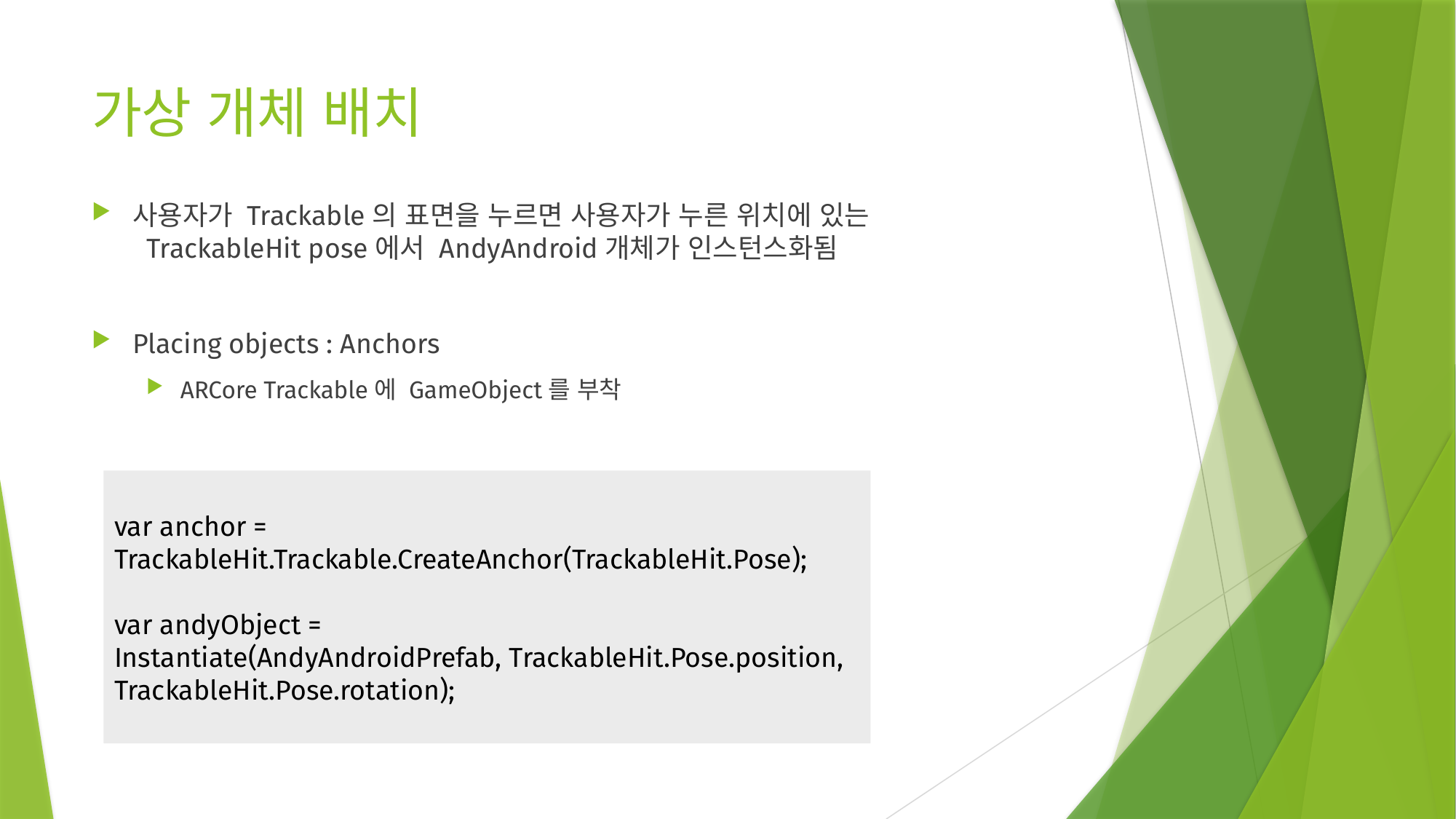

# 가상 개체 배치
사용자가 Trackable의 표면을 누르면 사용자가 누른 위치에 있는
 TrackableHit pose에서 AndyAndroid개체가 인스턴스화됨

Placing objects : Anchors
ARCore Trackable에 GameObject를 부착
var anchor = TrackableHit.Trackable.CreateAnchor(TrackableHit.Pose);

var andyObject =
Instantiate(AndyAndroidPrefab, TrackableHit.Pose.position, TrackableHit.Pose.rotation);